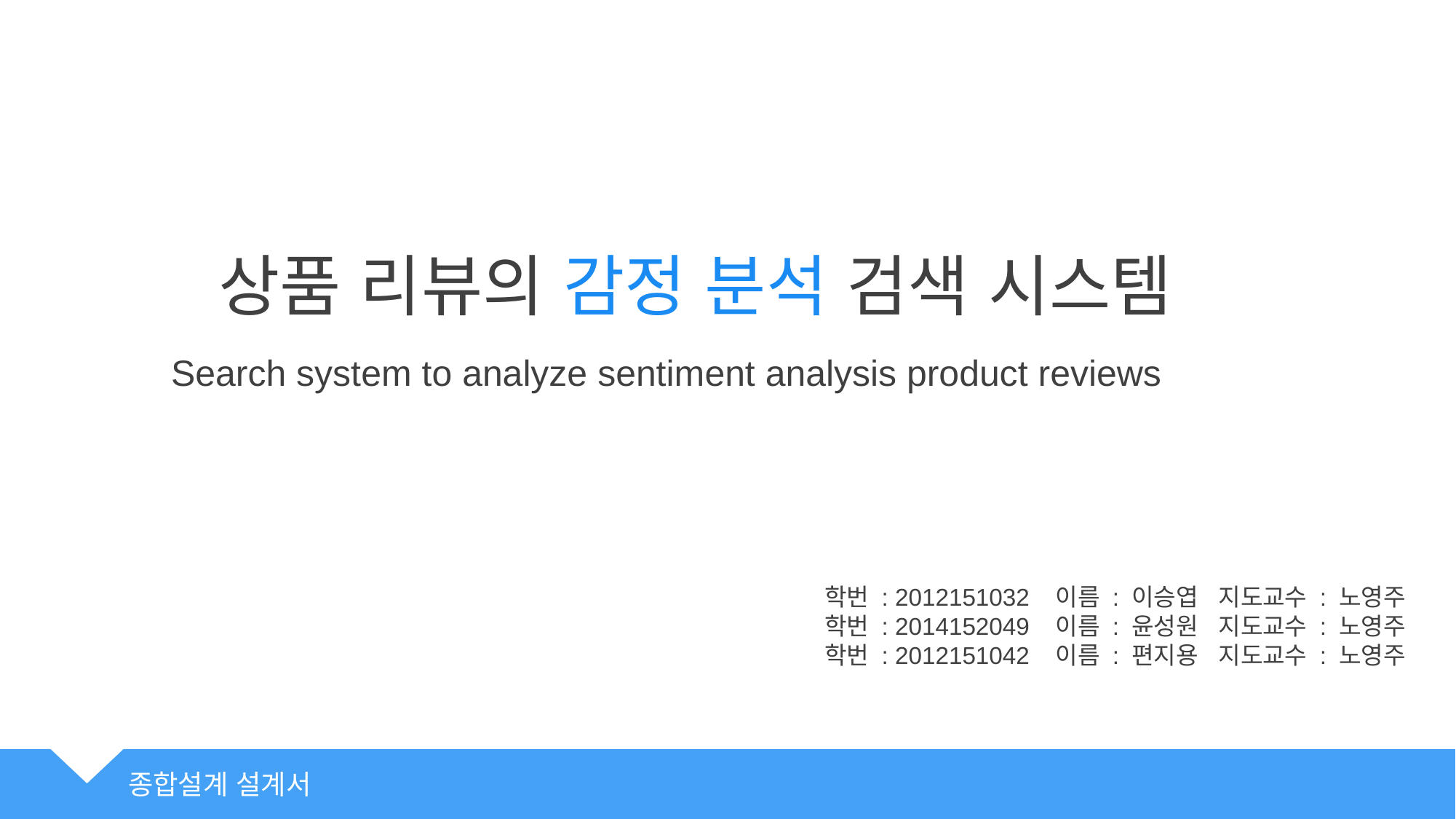

상품 리뷰의 감정 분석 검색 시스템
Search system to analyze sentiment analysis product reviews
학번 : 2012151032   이름 : 이승엽   지도교수 : 노영주
학번 : 2014152049   이름 : 윤성원   지도교수 : 노영주
학번 : 2012151042   이름 : 편지용   지도교수 : 노영주

1
종합설계 설계서